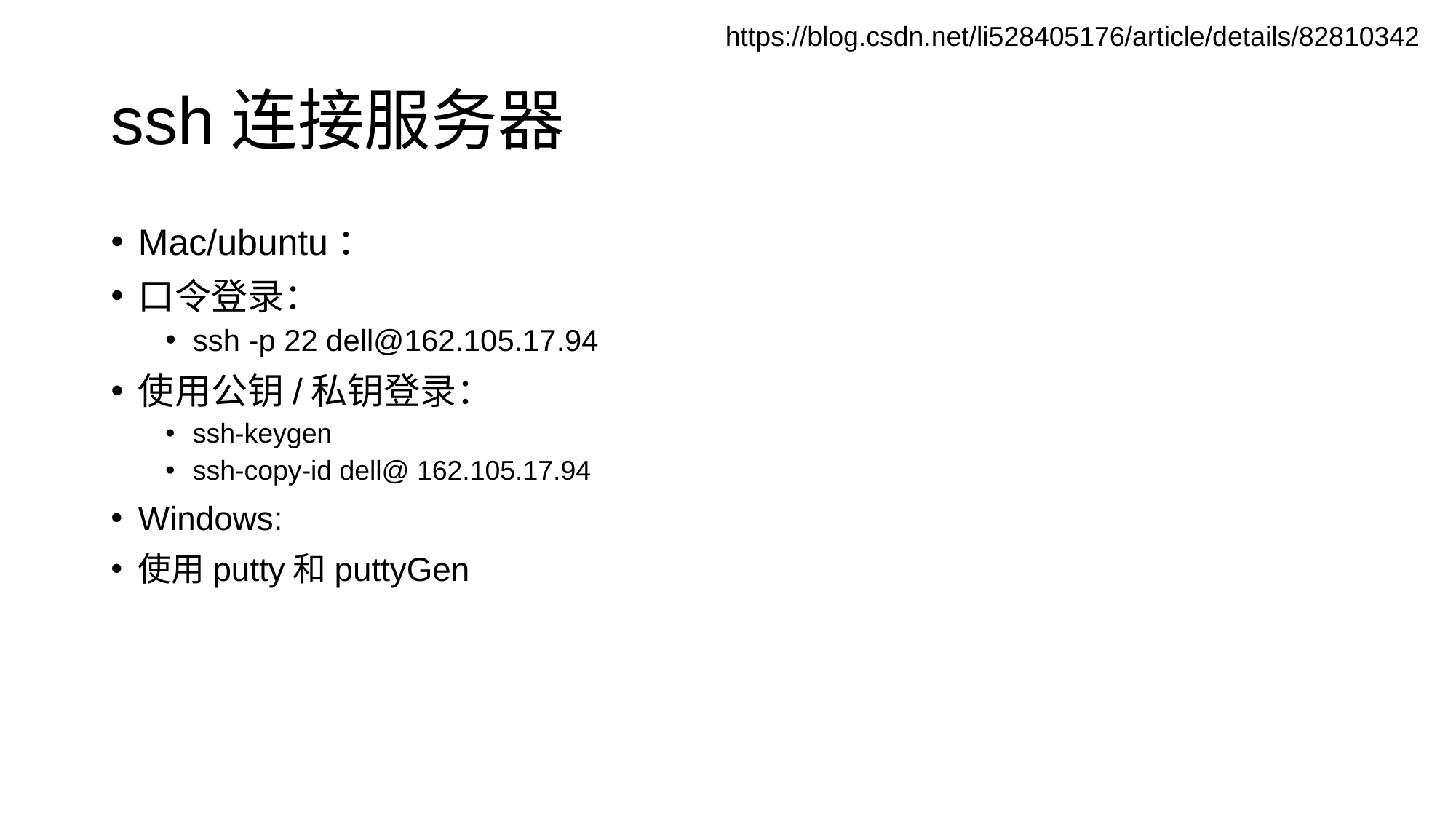

https://blog.csdn.net/li528405176/article/details/82810342
# ssh连接服务器
Mac/ubuntu：
口令登录：
ssh -p 22 dell@162.105.17.94
使用公钥/私钥登录：
ssh-keygen
ssh-copy-id dell@ 162.105.17.94
Windows:
使用putty和puttyGen